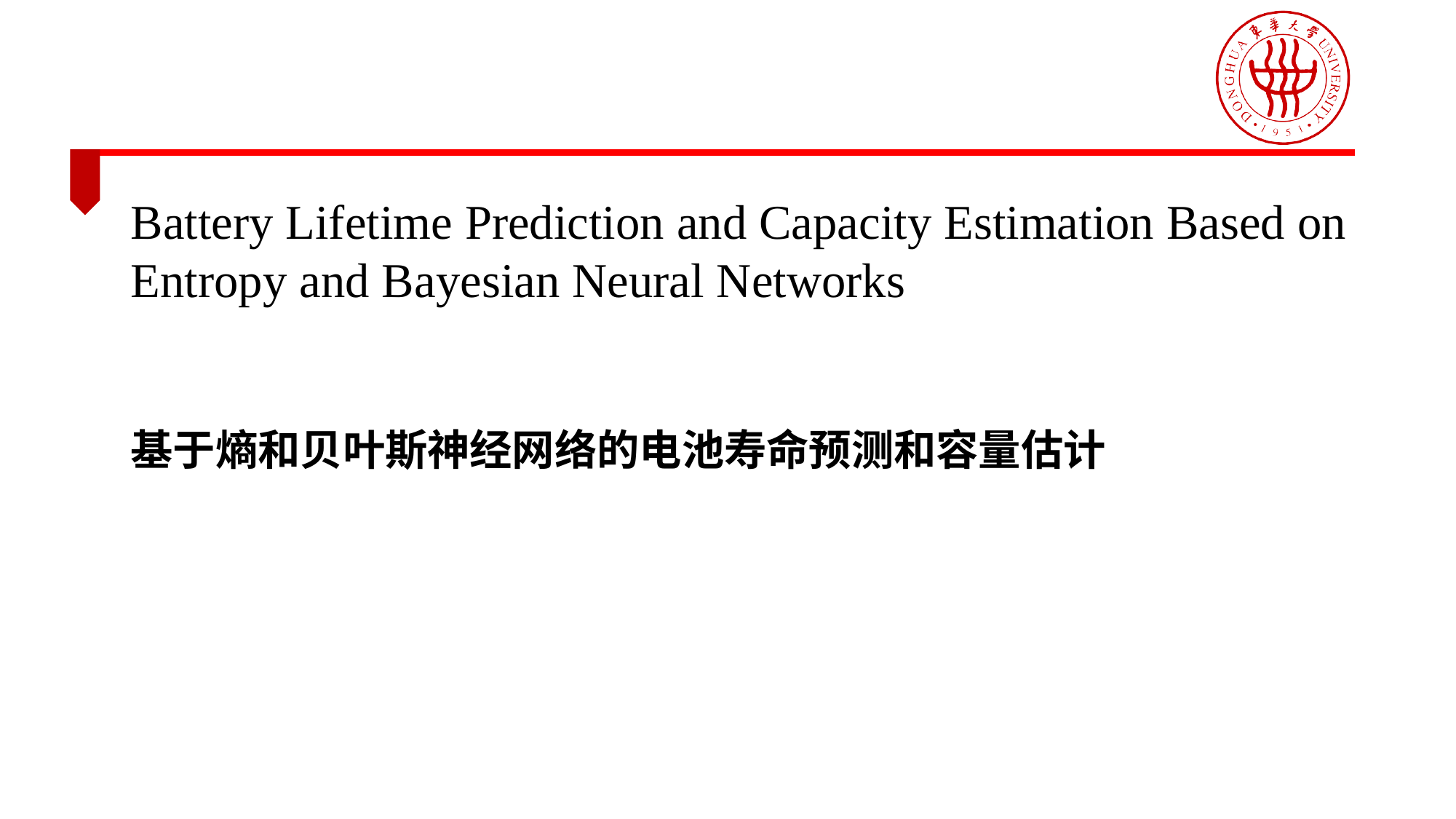

Battery Lifetime Prediction and Capacity Estimation Based on Entropy and Bayesian Neural Networks

基于熵和贝叶斯神经网络的电池寿命预测和容量估计